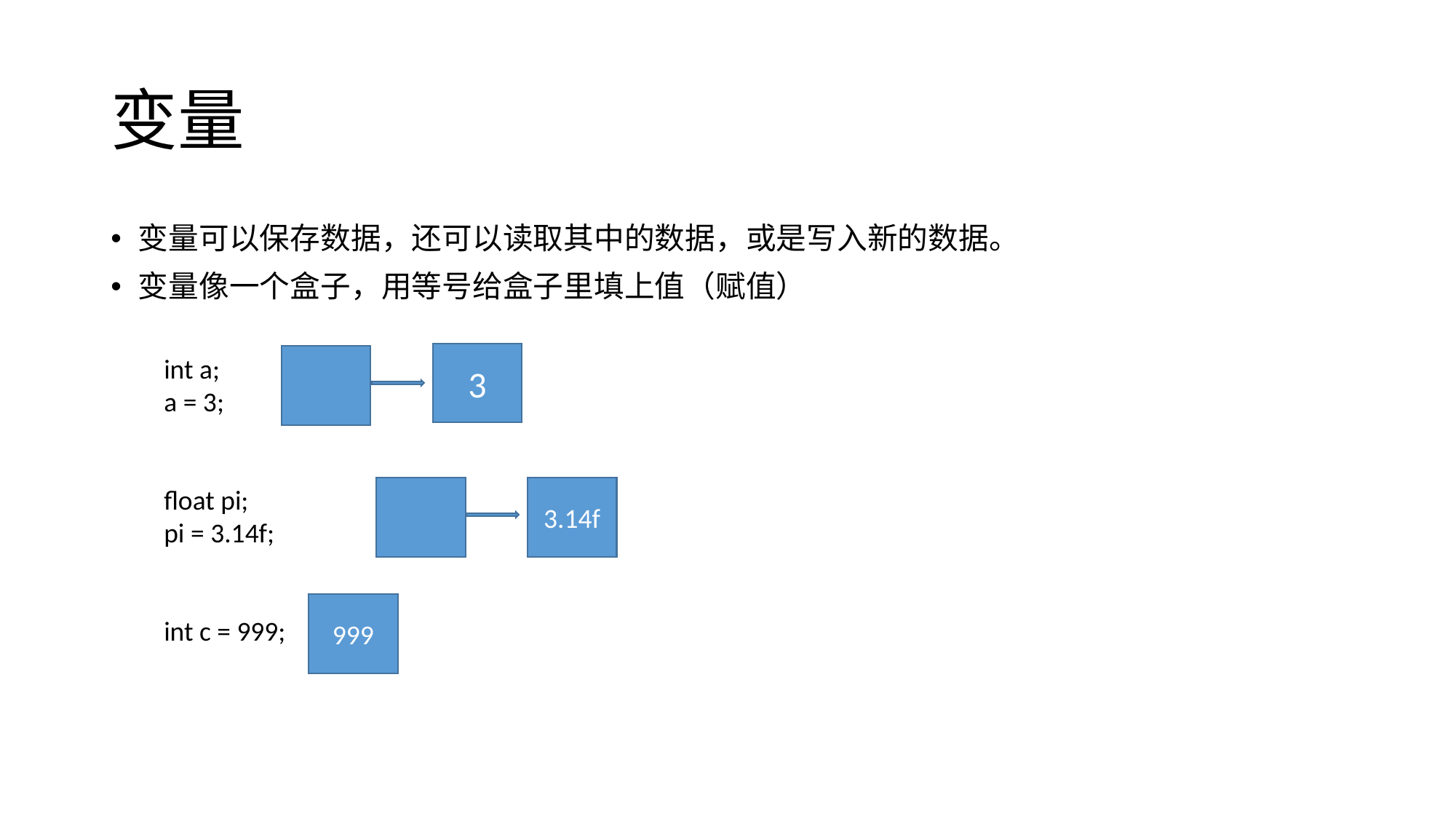

# 变量
变量可以保存数据，还可以读取其中的数据，或是写入新的数据。
变量像一个盒子，用等号给盒子里填上值（赋值）
3

int a;
a = 3;

float pi;
pi = 3.14f;

int c = 999;

3.14f

999